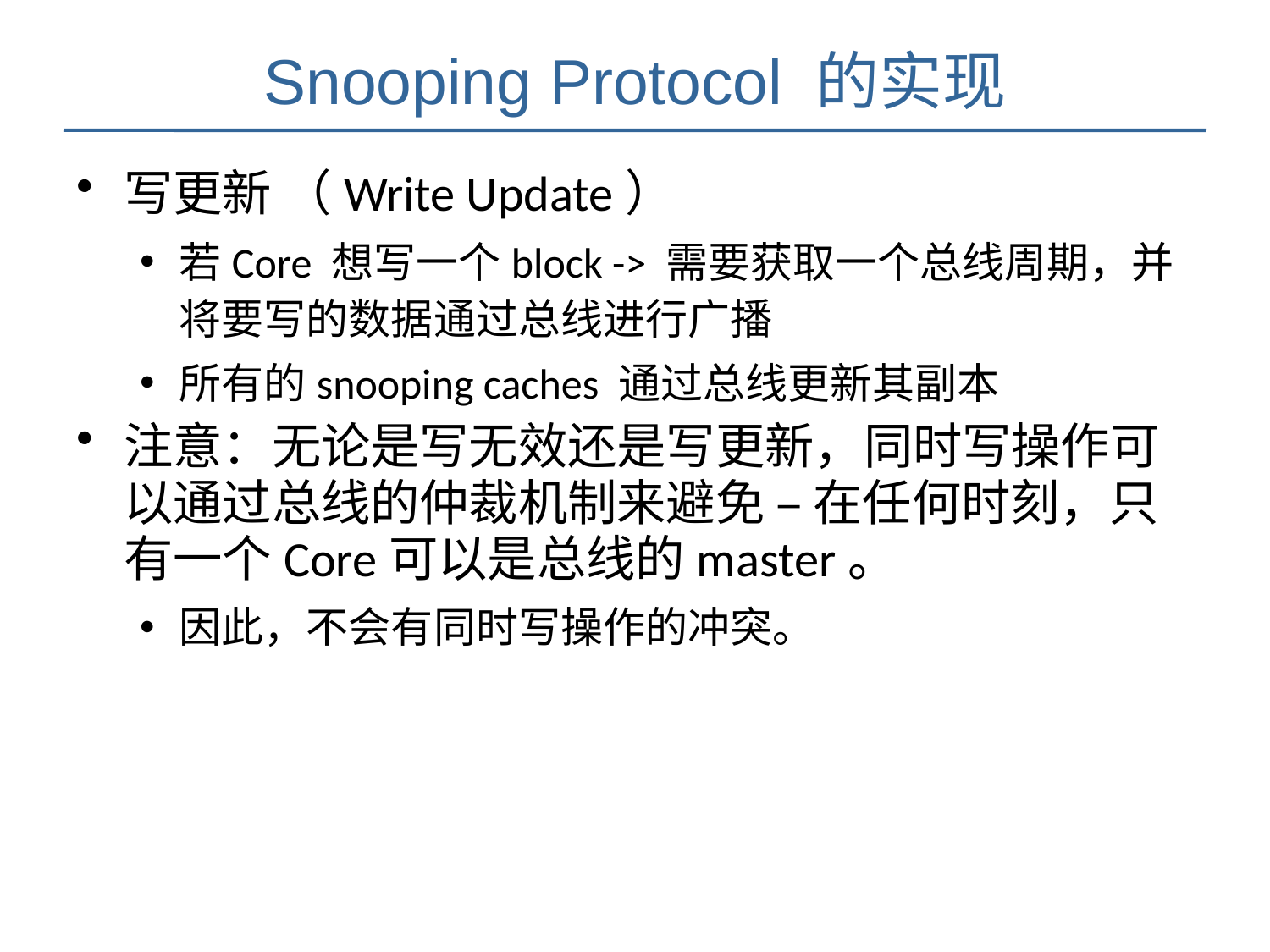

# Snooping Protocol 的实现
写更新 （Write Update）
若Core 想写一个block -> 需要获取一个总线周期，并将要写的数据通过总线进行广播
所有的snooping caches 通过总线更新其副本
注意：无论是写无效还是写更新，同时写操作可以通过总线的仲裁机制来避免 – 在任何时刻，只有一个Core可以是总线的master。
因此，不会有同时写操作的冲突。